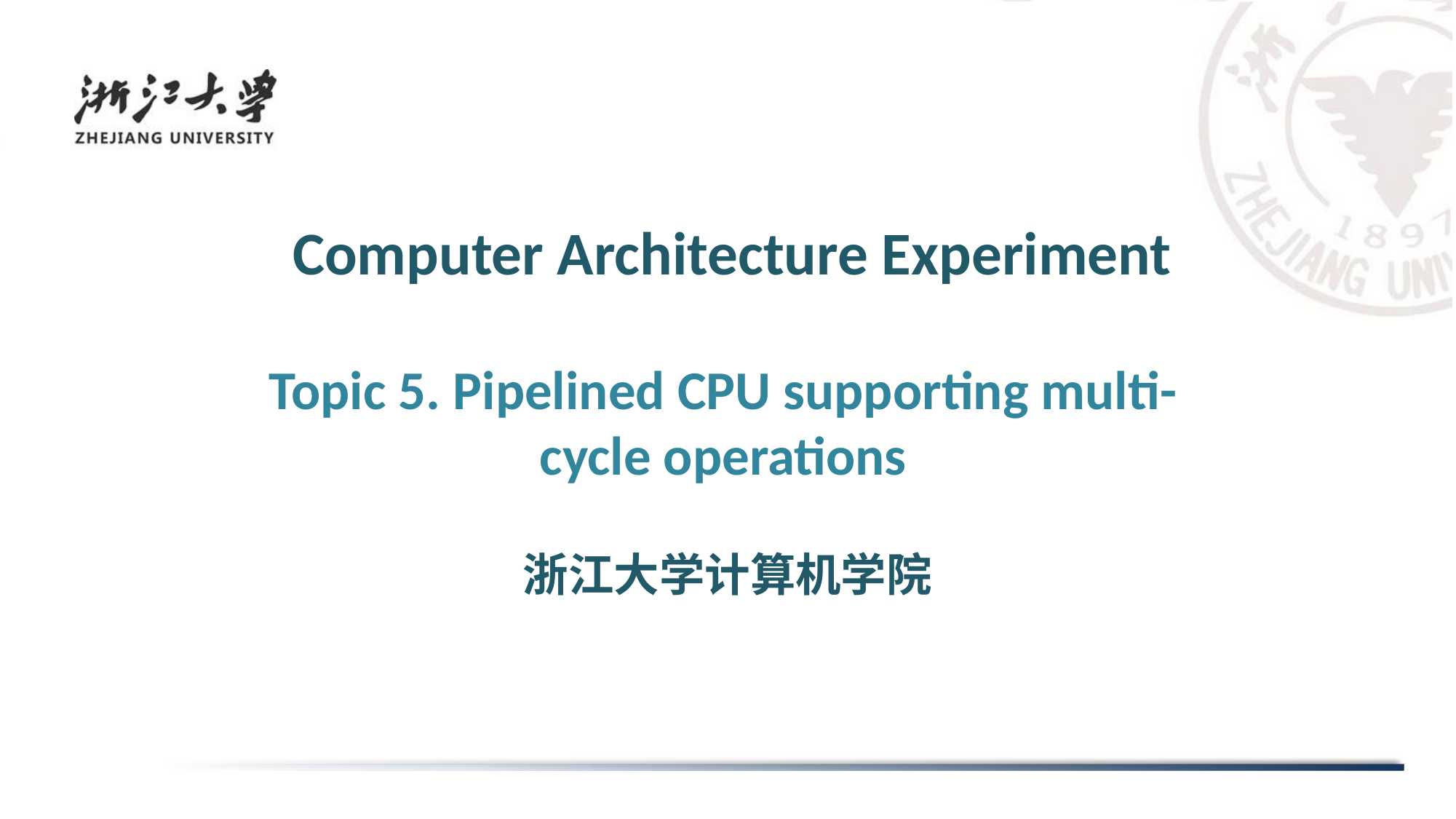

# Computer Architecture Experiment
Topic 5. Pipelined CPU supporting multi-cycle operations
浙江大学计算机学院